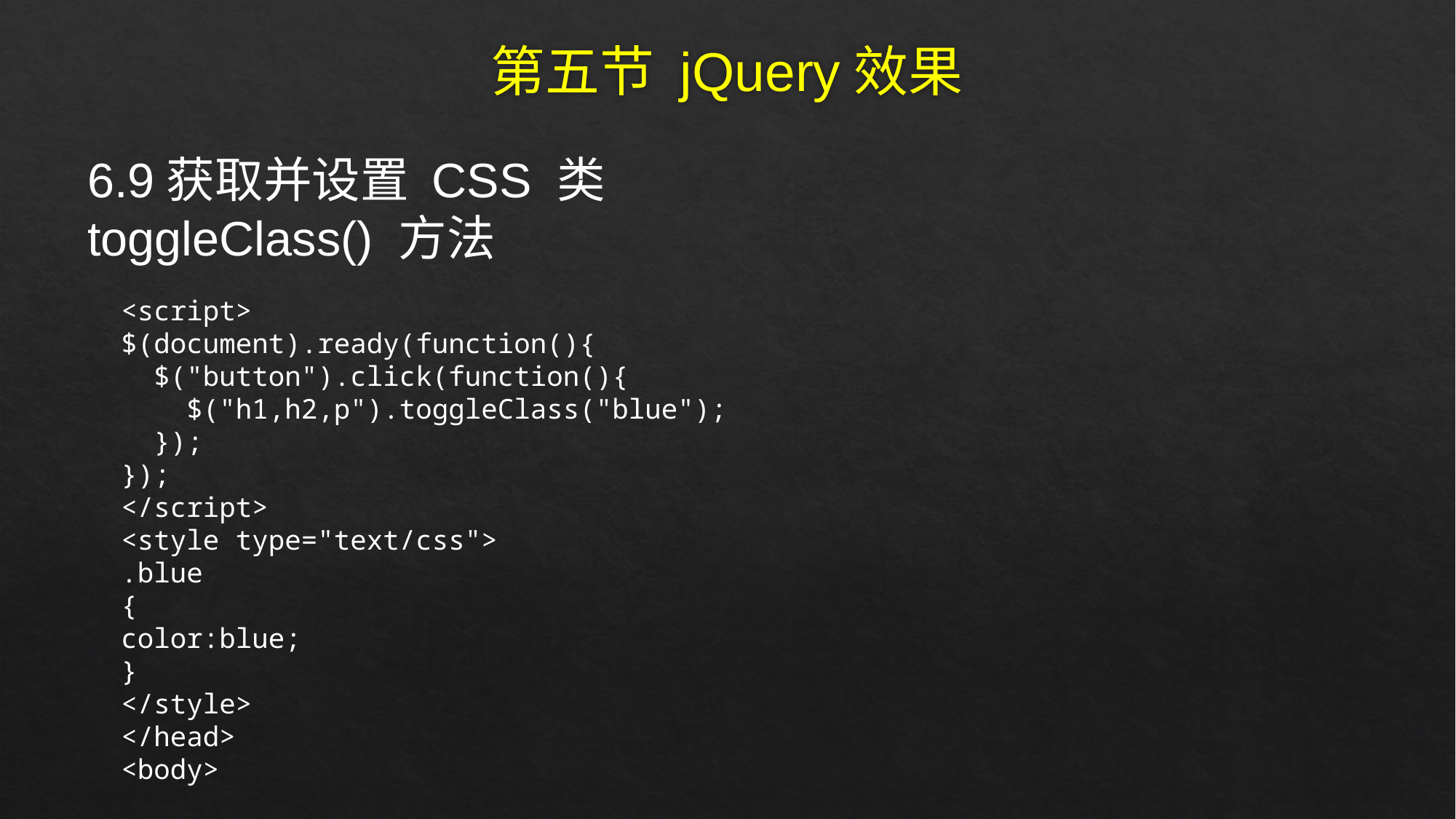

# 第五节 jQuery效果
6.9获取并设置 CSS 类
toggleClass() 方法

<script>
$(document).ready(function(){
  $("button").click(function(){
    $("h1,h2,p").toggleClass("blue");
  });
});
</script>
<style type="text/css">
.blue
{
color:blue;
}
</style>
</head>
<body>

<h1 class="blue">标题 1</h1>
<h2 class="blue">标题 2</h2>
<p class="blue">这是一个段落。</p>
<p>这是另外一个段落。</p>
<br>
<button>切换 class</button>
</body>